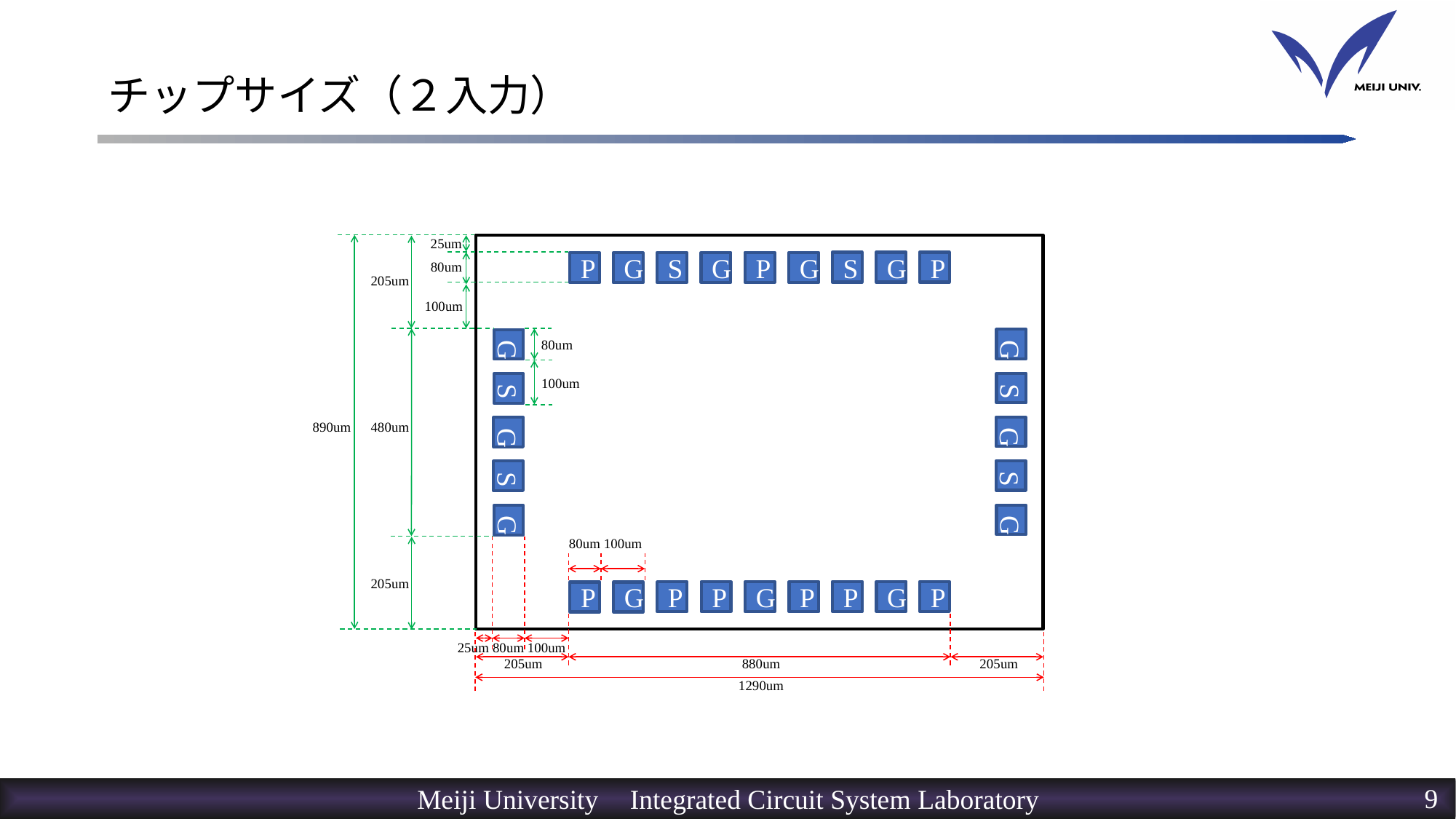

# チップサイズ（２入力）
25um

S
G
P
P
G
G
S
P
G
80um
205um
100um
80um
100um
890um
480um
S
G
G
G
S
S
G
G
G
S
100um
80um
205um
P
G
P
G
P
P
P
P
G
25um
80um
100um
205um
880um
205um
1290um